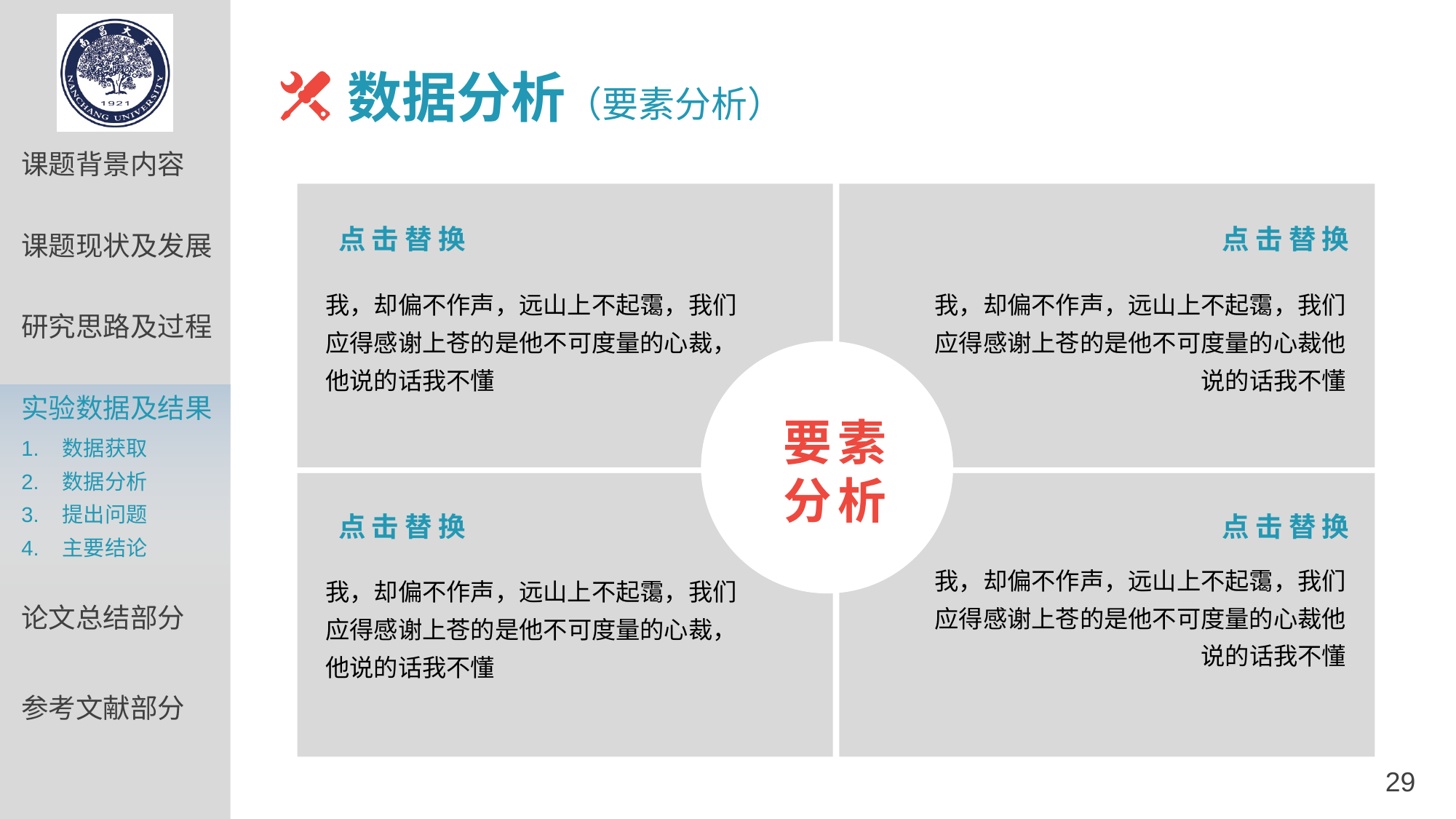

数据分析（要素分析）

点击替换
点击替换
我，却偏不作声，远山上不起霭，我们应得感谢上苍的是他不可度量的心裁，他说的话我不懂
我，却偏不作声，远山上不起霭，我们应得感谢上苍的是他不可度量的心裁他说的话我不懂
点击替换
点击替换
我，却偏不作声，远山上不起霭，我们应得感谢上苍的是他不可度量的心裁他说的话我不懂
我，却偏不作声，远山上不起霭，我们应得感谢上苍的是他不可度量的心裁，他说的话我不懂

要素
分析